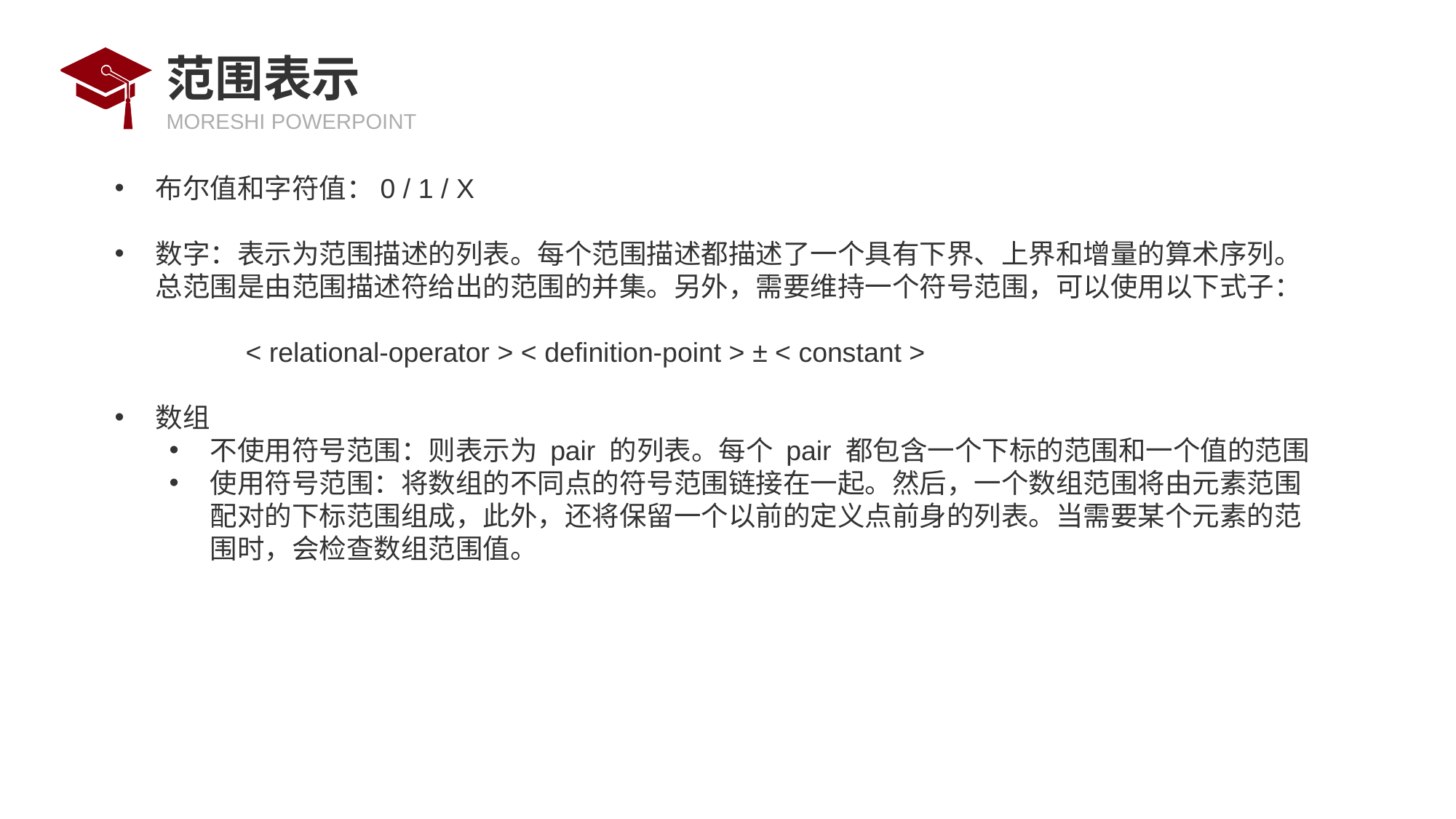

# 范围表示
布尔值和字符值：0 / 1 / X

数字：表示为范围描述的列表。每个范围描述都描述了一个具有下界、上界和增量的算术序列。总范围是由范围描述符给出的范围的并集。另外，需要维持一个符号范围，可以使用以下式子：

          < relational-operator > < definition-point > ± < constant >

数组
不使用符号范围：则表示为 pair 的列表。每个 pair 都包含一个下标的范围和一个值的范围
使用符号范围：将数组的不同点的符号范围链接在一起。然后，一个数组范围将由元素范围配对的下标范围组成，此外，还将保留一个以前的定义点前身的列表。当需要某个元素的范围时，会检查数组范围值。